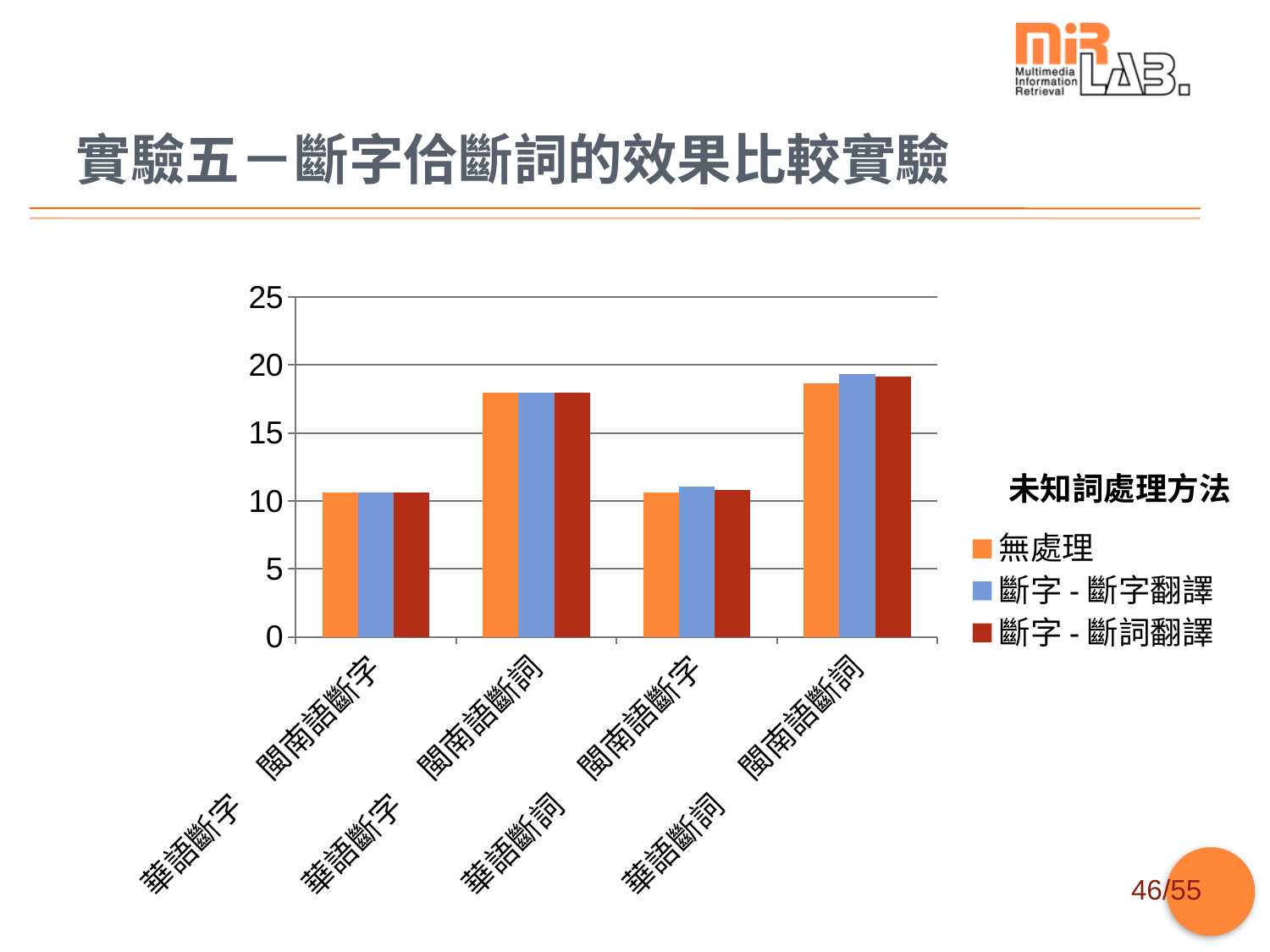

# 實驗五－斷字佮斷詞的效果比較實驗

### Chart

| Category | 無處理 | 斷字-斷字翻譯 | 斷字-斷詞翻譯 |
|---|---|---|---|
| 華語斷字    閩南語斷字 | 10.6 | 10.6 | 10.6 |
| 華語斷字    閩南語斷詞 | 17.96 | 17.96 | 17.96 |
| 華語斷詞    閩南語斷字 | 10.62 | 11.06 | 10.83 |
| 華語斷詞    閩南語斷詞 | 18.64 | 19.33 | 19.13 |
未知詞處理方法